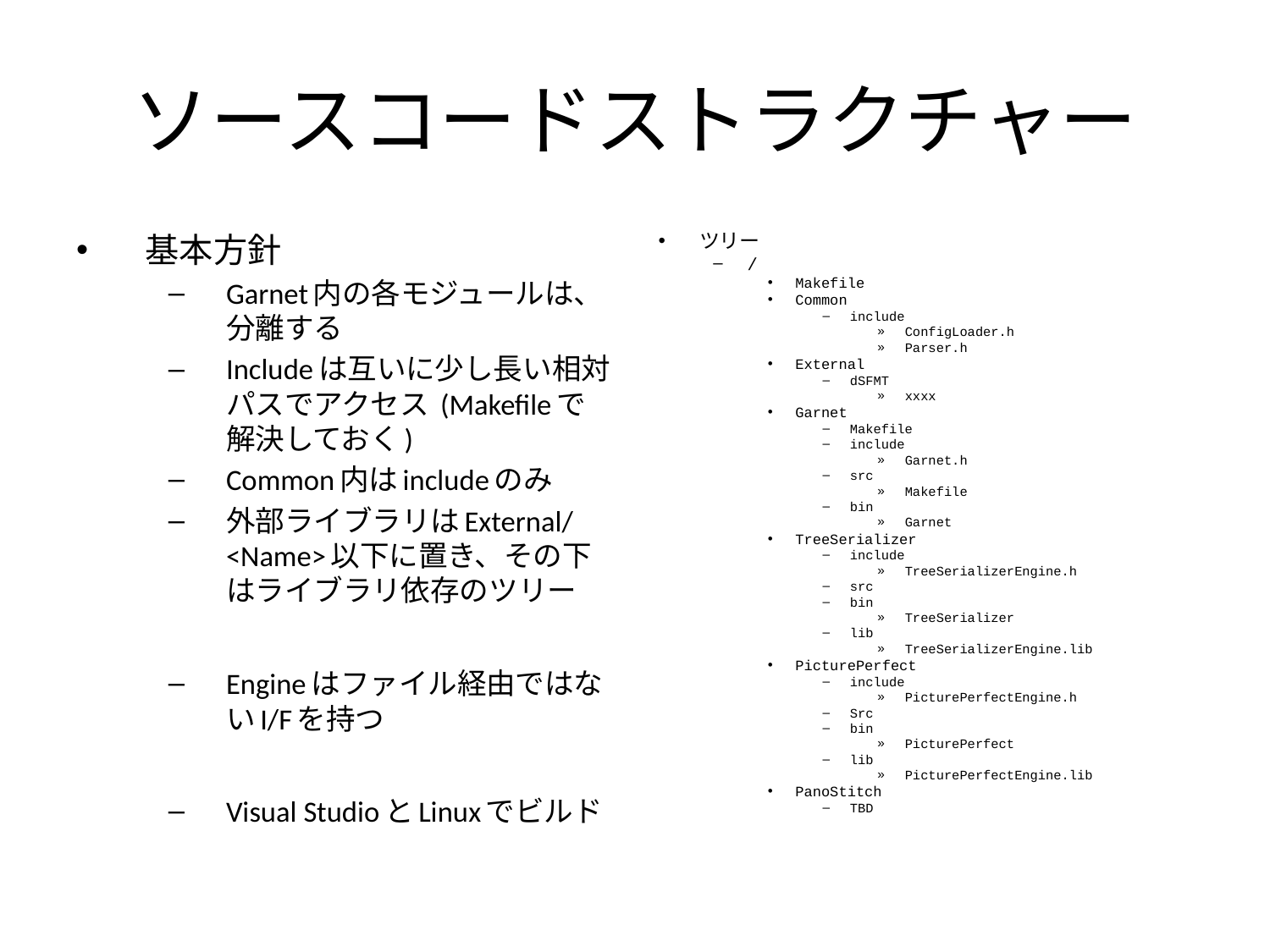

# ソースコードストラクチャー
基本方針
Garnet内の各モジュールは、分離する
Includeは互いに少し長い相対パスでアクセス (Makefileで解決しておく)
Common内はincludeのみ
外部ライブラリはExternal/<Name>以下に置き、その下はライブラリ依存のツリー

Engineはファイル経由ではないI/Fを持つ

Visual StudioとLinuxでビルド
ツリー
/
Makefile
Common
include
ConfigLoader.h
Parser.h
External
dSFMT
xxxx
Garnet
Makefile
include
Garnet.h
src
Makefile
bin
Garnet
TreeSerializer
include
TreeSerializerEngine.h
src
bin
TreeSerializer
lib
TreeSerializerEngine.lib
PicturePerfect
include
PicturePerfectEngine.h
Src
bin
PicturePerfect
lib
PicturePerfectEngine.lib
PanoStitch
TBD